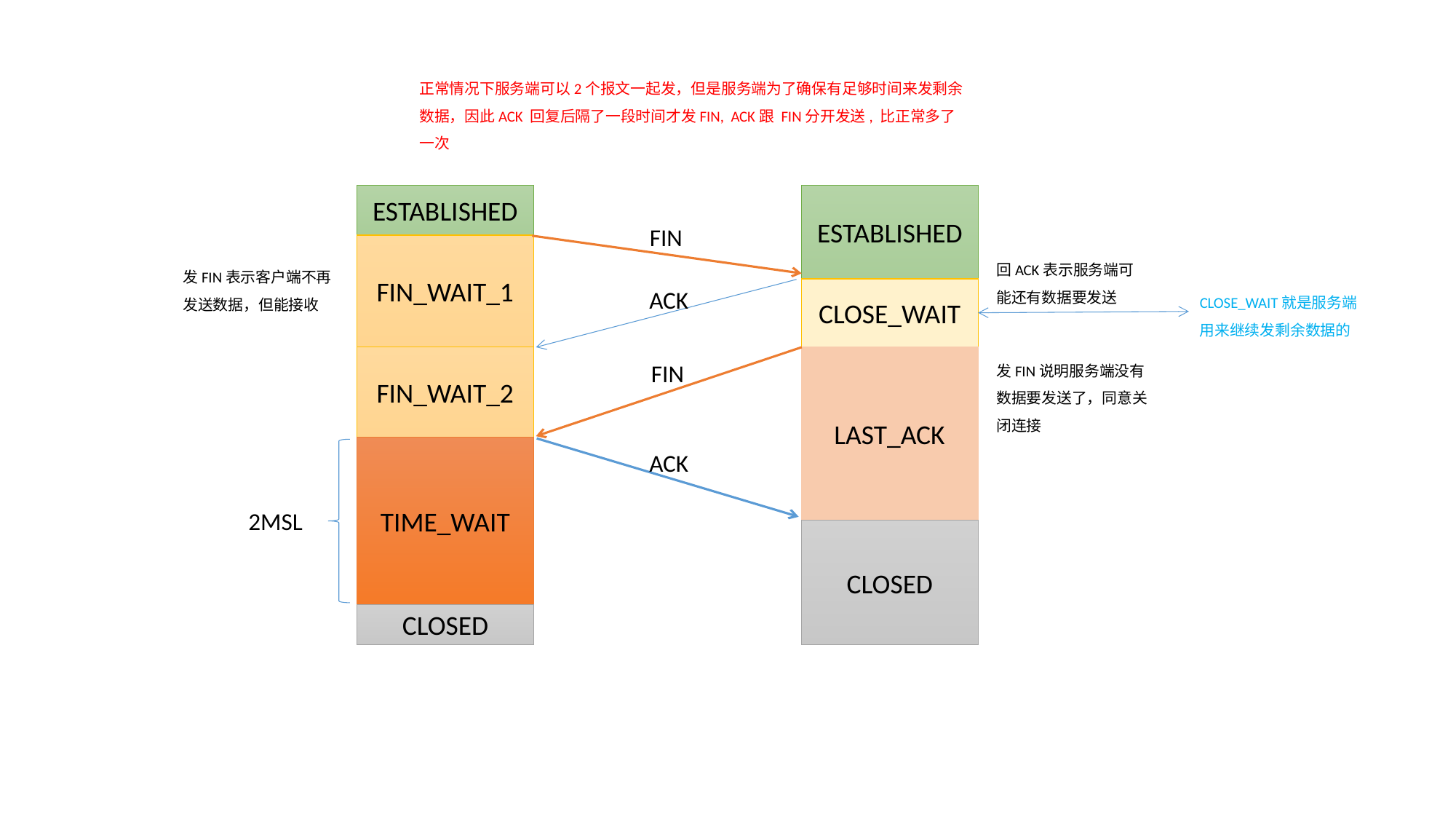

正常情况下服务端可以2个报文一起发，但是服务端为了确保有足够时间来发剩余数据，因此ACK 回复后隔了一段时间才发FIN,  ACK跟 FIN分开发送, 比正常多了一次
ESTABLISHED
ESTABLISHED
FIN
FIN_WAIT_1
回ACK表示服务端可能还有数据要发送
发FIN表示客户端不再发送数据，但能接收
CLOSE_WAIT
CLOSE_WAIT就是服务端用来继续发剩余数据的
ACK
FIN_WAIT_2
LAST_ACK
发FIN说明服务端没有数据要发送了，同意关闭连接
FIN
TIME_WAIT

ACK
2MSL
CLOSED
CLOSED